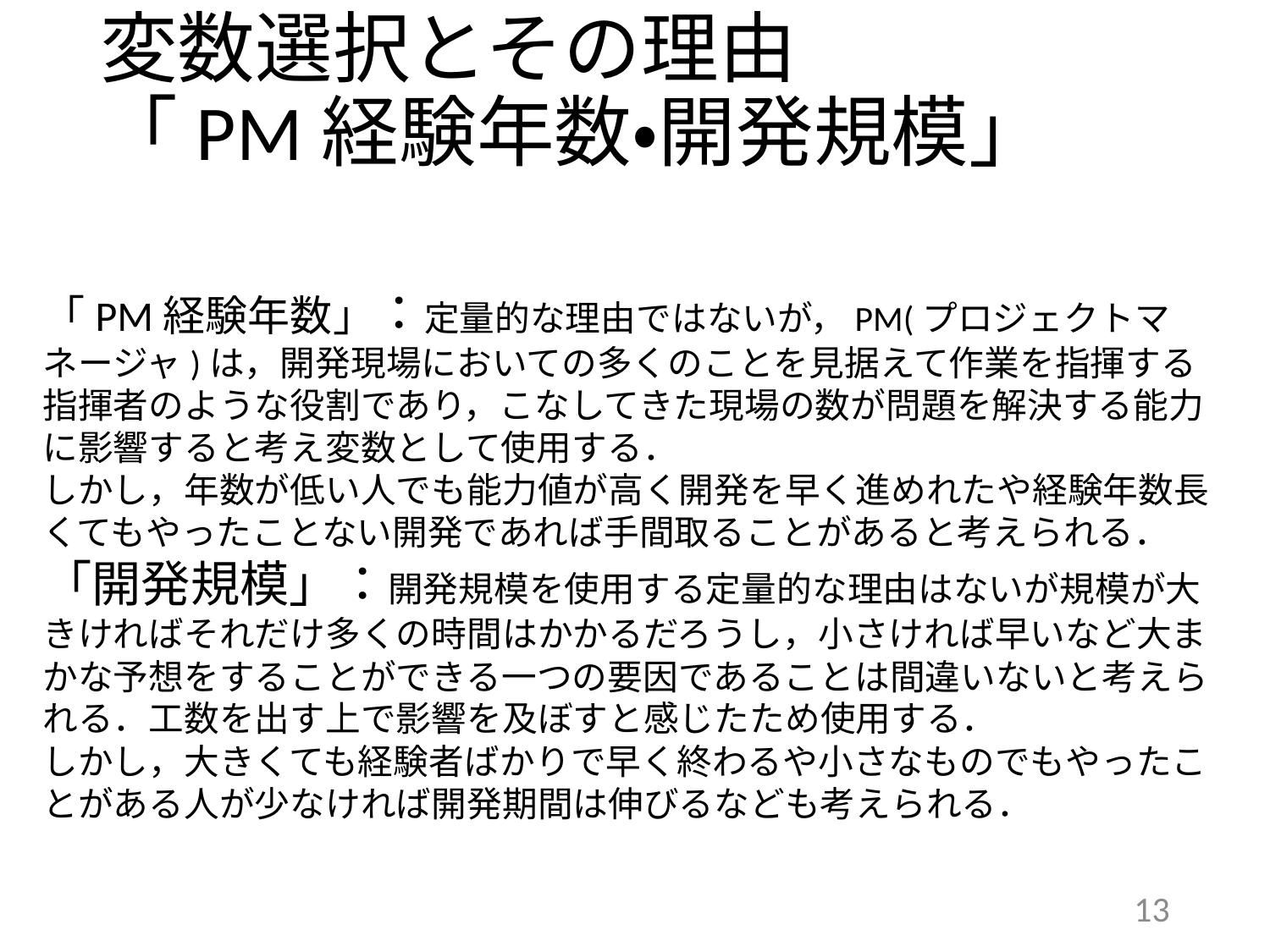

# 変数選択とその理由 「PM経験年数・開発規模」
「PM経験年数」：定量的な理由ではないが，PM(プロジェクトマネージャ)は，開発現場においての多くのことを見据えて作業を指揮する指揮者のような役割であり，こなしてきた現場の数が問題を解決する能力に影響すると考え変数として使用する．
しかし，年数が低い人でも能力値が高く開発を早く進めれたや経験年数長くてもやったことない開発であれば手間取ることがあると考えられる．
「開発規模」：開発規模を使用する定量的な理由はないが規模が大きければそれだけ多くの時間はかかるだろうし，小さければ早いなど大まかな予想をすることができる一つの要因であることは間違いないと考えられる．工数を出す上で影響を及ぼすと感じたため使用する．
しかし，大きくても経験者ばかりで早く終わるや小さなものでもやったことがある人が少なければ開発期間は伸びるなども考えられる．
13